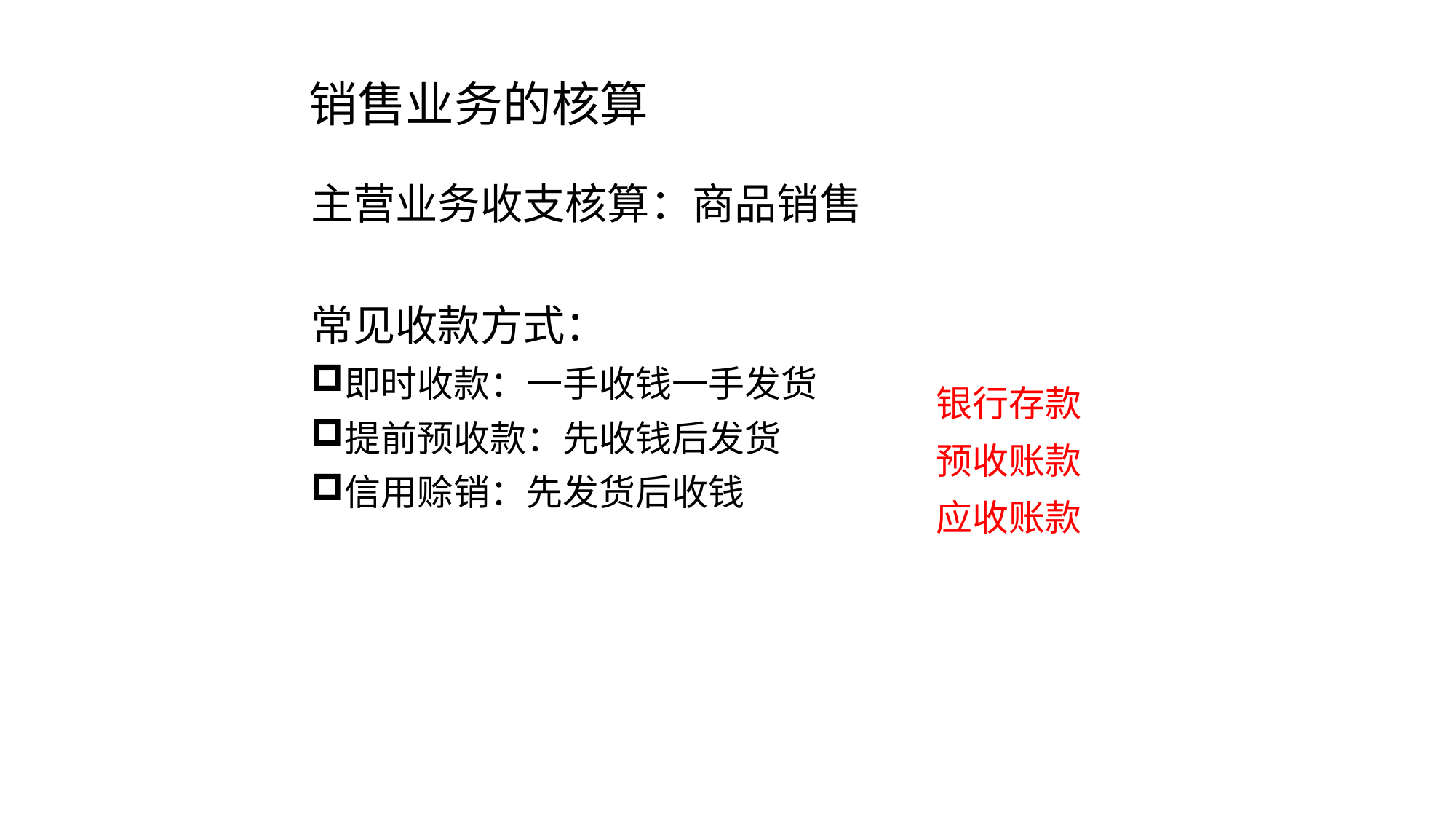

# 销售业务的核算
主营业务收支核算：商品销售

常见收款方式：
即时收款：一手收钱一手发货
提前预收款：先收钱后发货
信用赊销：先发货后收钱
银行存款
预收账款
应收账款